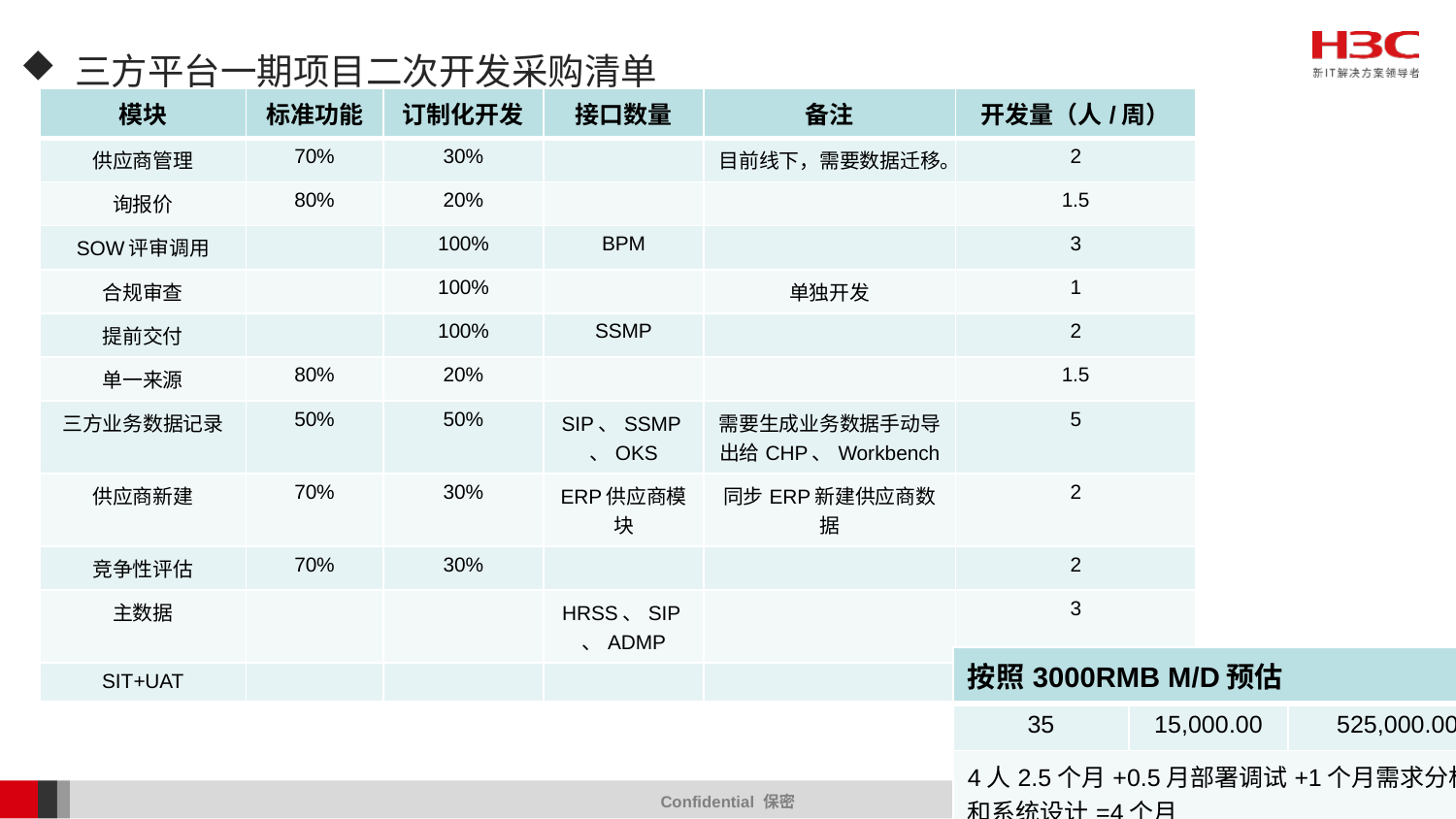

三方平台一期项目二次开发采购清单

| 模块 | 标准功能 | 订制化开发 | 接口数量 | 备注 | 开发量（人/周） |
| --- | --- | --- | --- | --- | --- |
| 供应商管理 | 70% | 30% |  | 目前线下，需要数据迁移。 | 2 |
| 询报价 | 80% | 20% |  |  | 1.5 |
| SOW评审调用 |  | 100% | BPM |  | 3 |
| 合规审查 |  | 100% |  | 单独开发 | 1 |
| 提前交付 |  | 100% | SSMP |  | 2 |
| 单一来源 | 80% | 20% |  |  | 1.5 |
| 三方业务数据记录 | 50% | 50% | SIP、SSMP、OKS | 需要生成业务数据手动导出给CHP、Workbench | 5 |
| 供应商新建 | 70% | 30% | ERP供应商模块 | 同步ERP新建供应商数据 | 2 |
| 竞争性评估 | 70% | 30% |  |  | 2 |
| 主数据 |  |  | HRSS、SIP、ADMP |  | 3 |
| SIT+UAT |  |  |  |  | 12 |
| 按照3000RMB M/D预估 |  |  |
| --- | --- | --- |
| 35 | 15,000.00 | 525,000.00 |
| 4人2.5个月+0.5月部署调试+1个月需求分析和系统设计=4个月 |  |  |